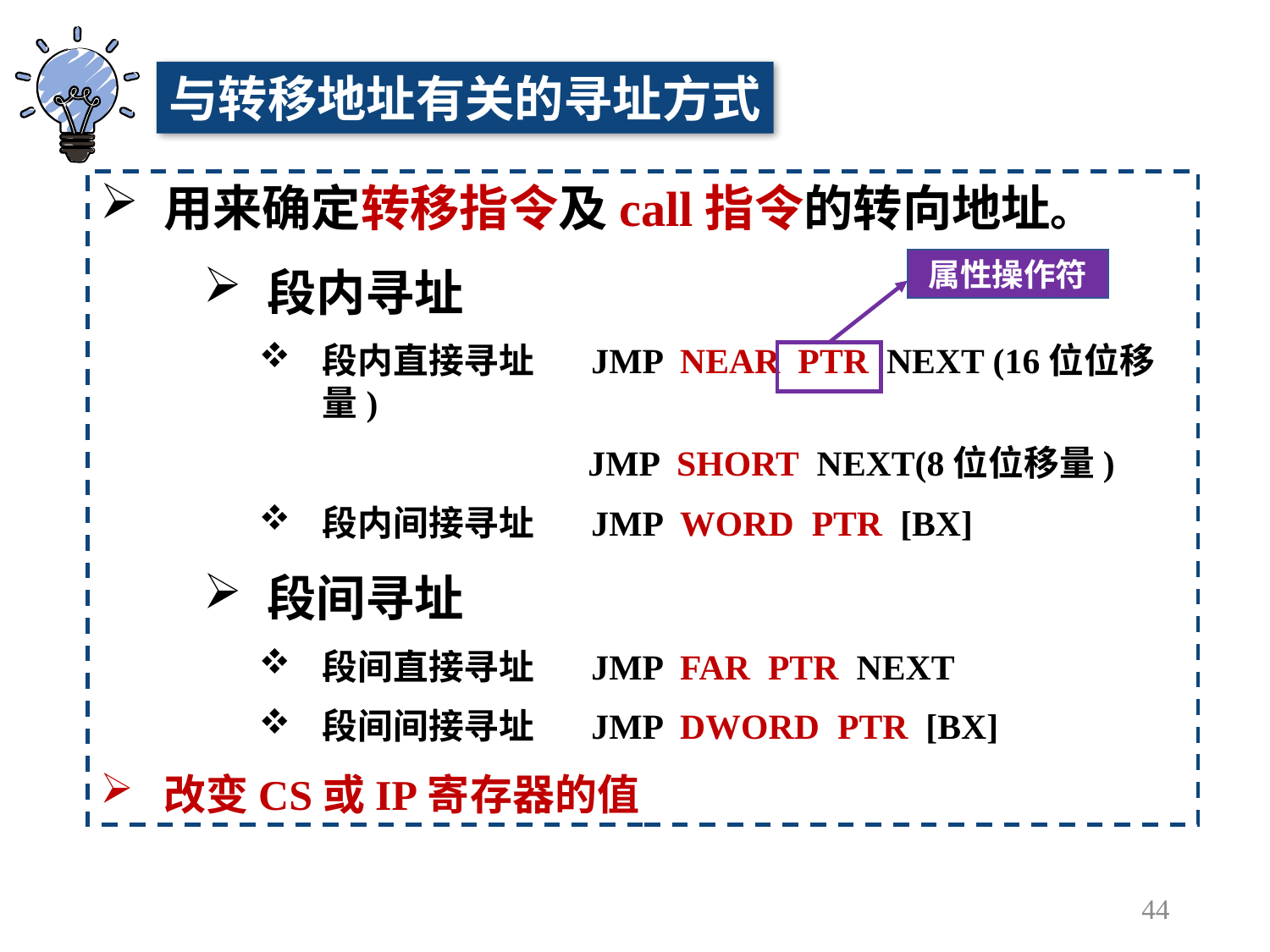

与转移地址有关的寻址方式
用来确定转移指令及call指令的转向地址。
段内寻址
段内直接寻址      JMP  NEAR  PTR  NEXT (16位位移量)
                                     JMP  SHORT  NEXT(8位位移量)
段内间接寻址      JMP  WORD  PTR  [BX]
段间寻址
段间直接寻址      JMP  FAR  PTR  NEXT
段间间接寻址      JMP  DWORD  PTR  [BX]
改变CS或IP寄存器的值
属性操作符

44